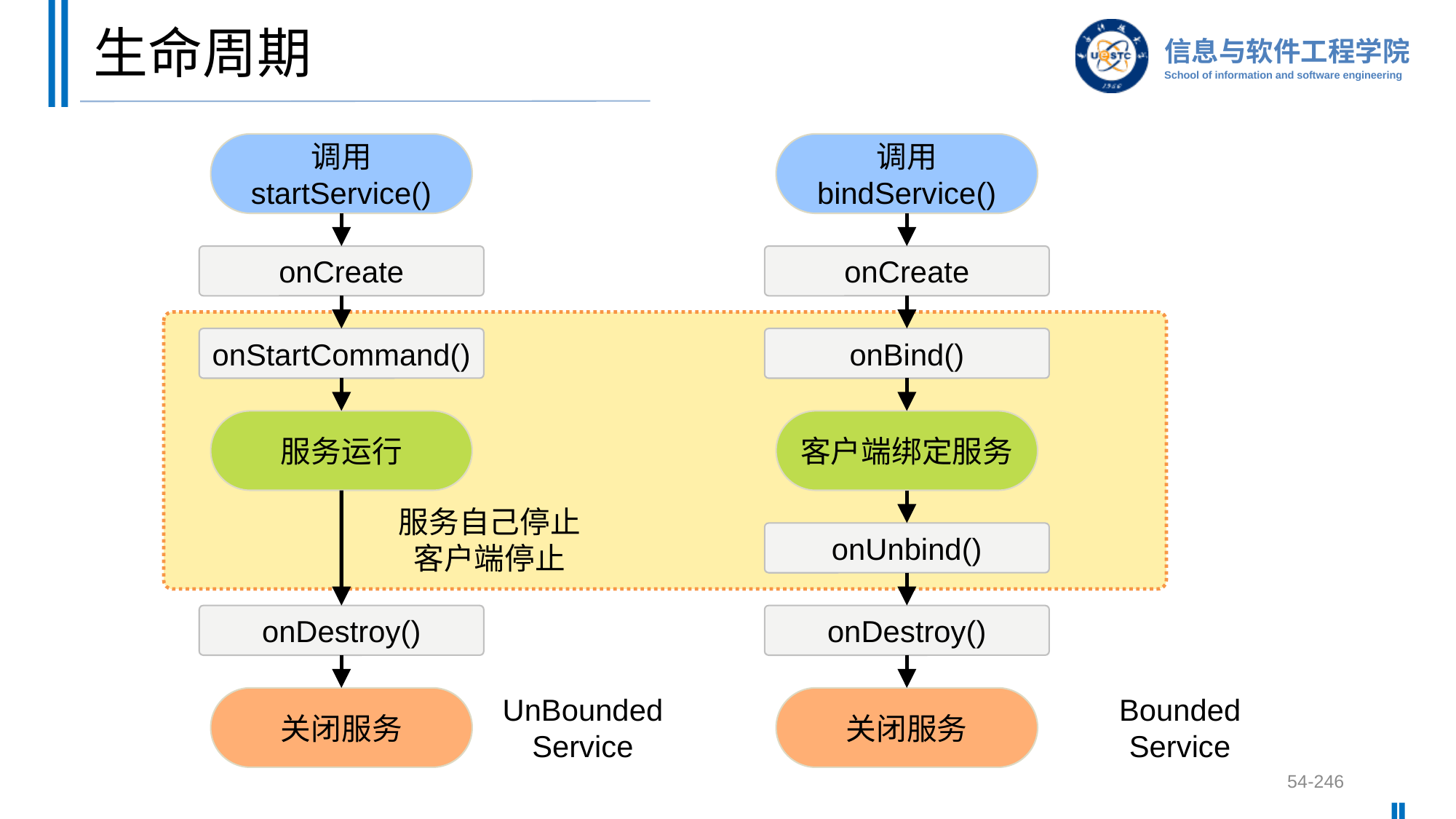

# 生命周期
调用
startService()
调用
bindService()
onCreate
onCreate

onStartCommand()
onBind()
服务运行
客户端绑定服务
服务自己停止
客户端停止
onUnbind()
onDestroy()
onDestroy()
关闭服务
UnBounded
Service
关闭服务
Bounded
Service
54-246